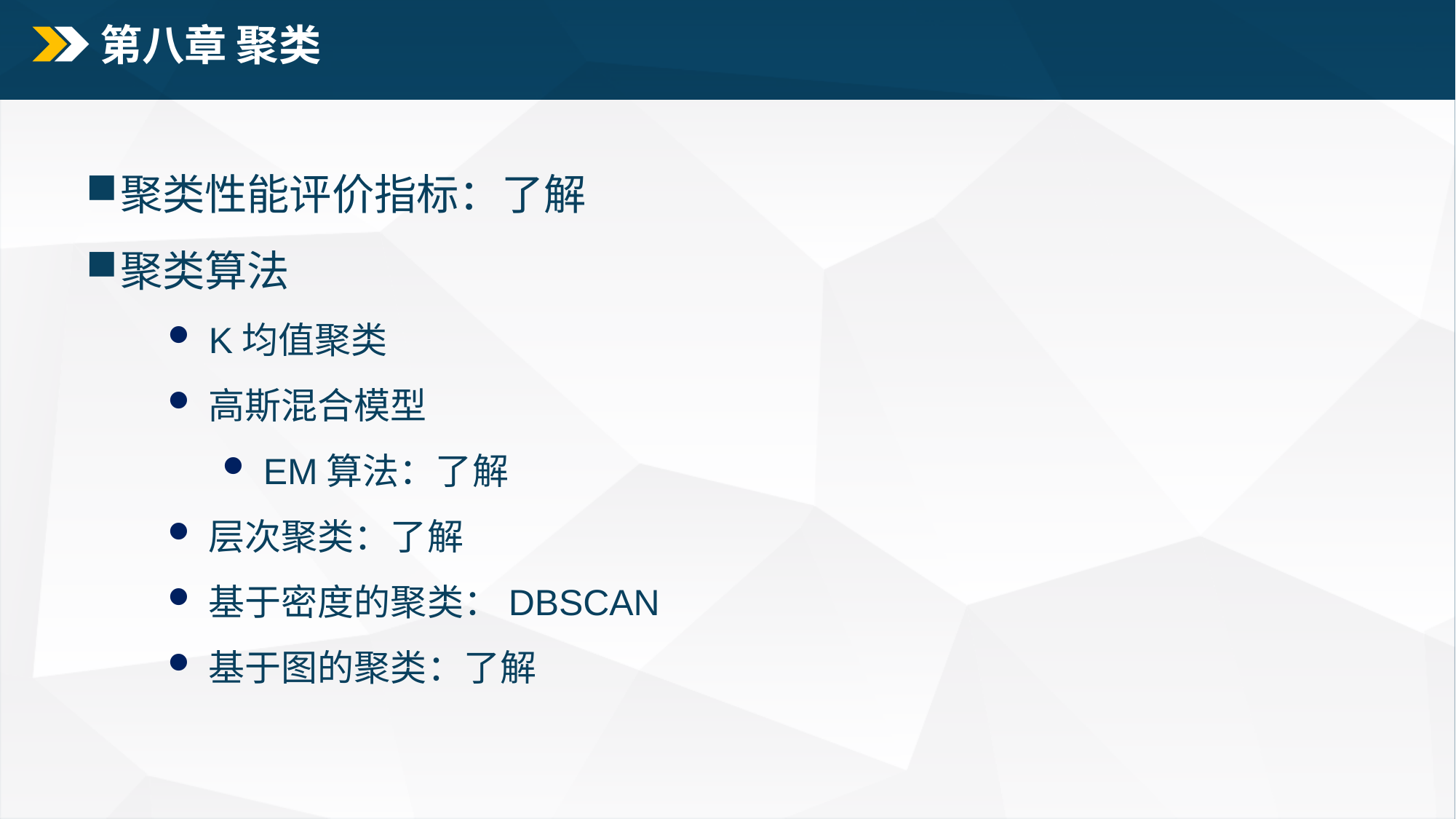

# 第八章 聚类
聚类性能评价指标：了解
聚类算法
K均值聚类
高斯混合模型
EM算法：了解
层次聚类：了解
基于密度的聚类：DBSCAN
基于图的聚类：了解